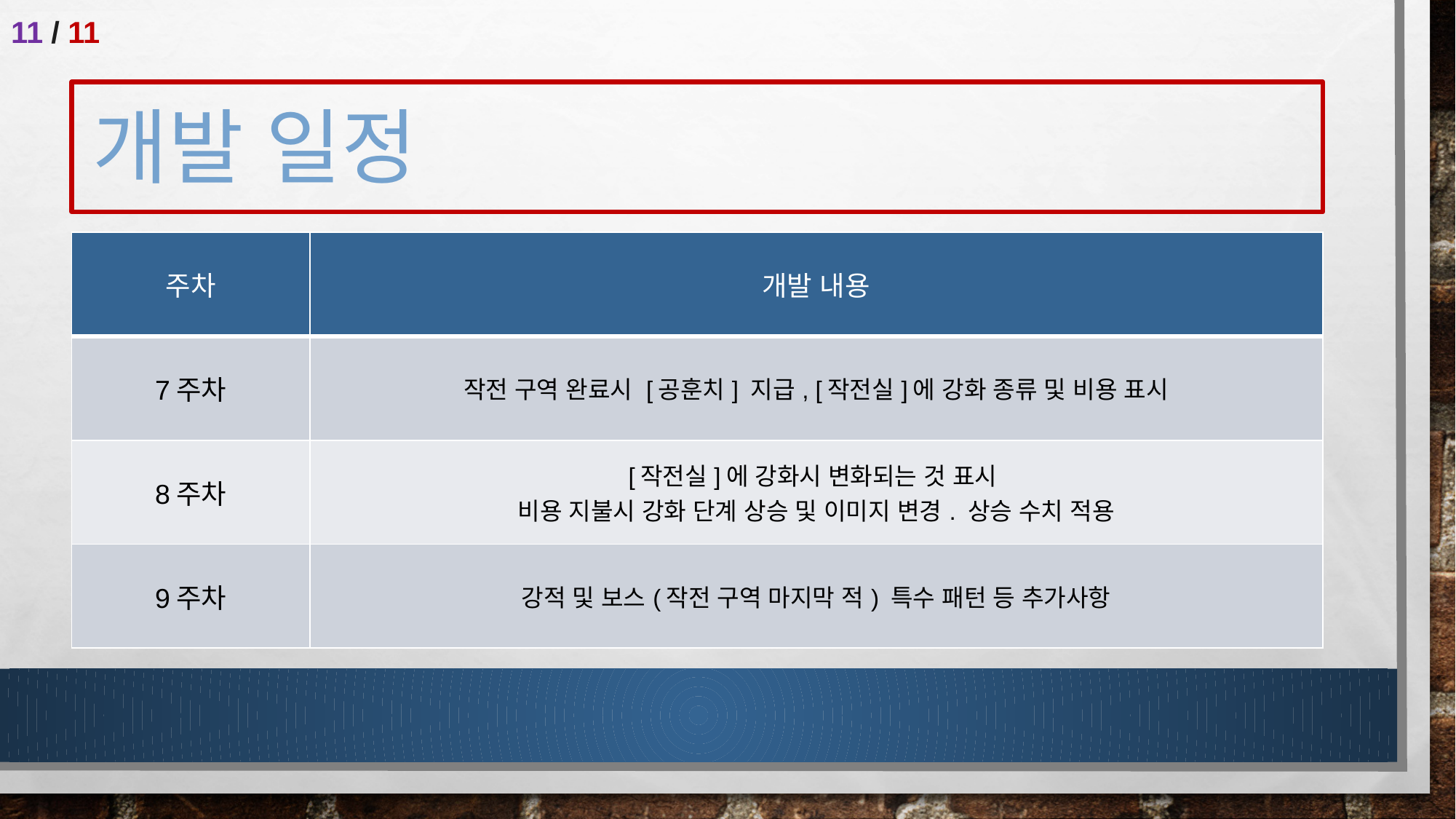

11 / 11

# 개발 일정
| 주차 | 개발 내용 |
| --- | --- |
| 7주차 | 작전 구역 완료시 [공훈치] 지급, [작전실]에 강화 종류 및 비용 표시 |
| 8주차 | [작전실]에 강화시 변화되는 것 표시 비용 지불시 강화 단계 상승 및 이미지 변경. 상승 수치 적용 |
| 9주차 | 강적 및 보스(작전 구역 마지막 적) 특수 패턴 등 추가사항 |